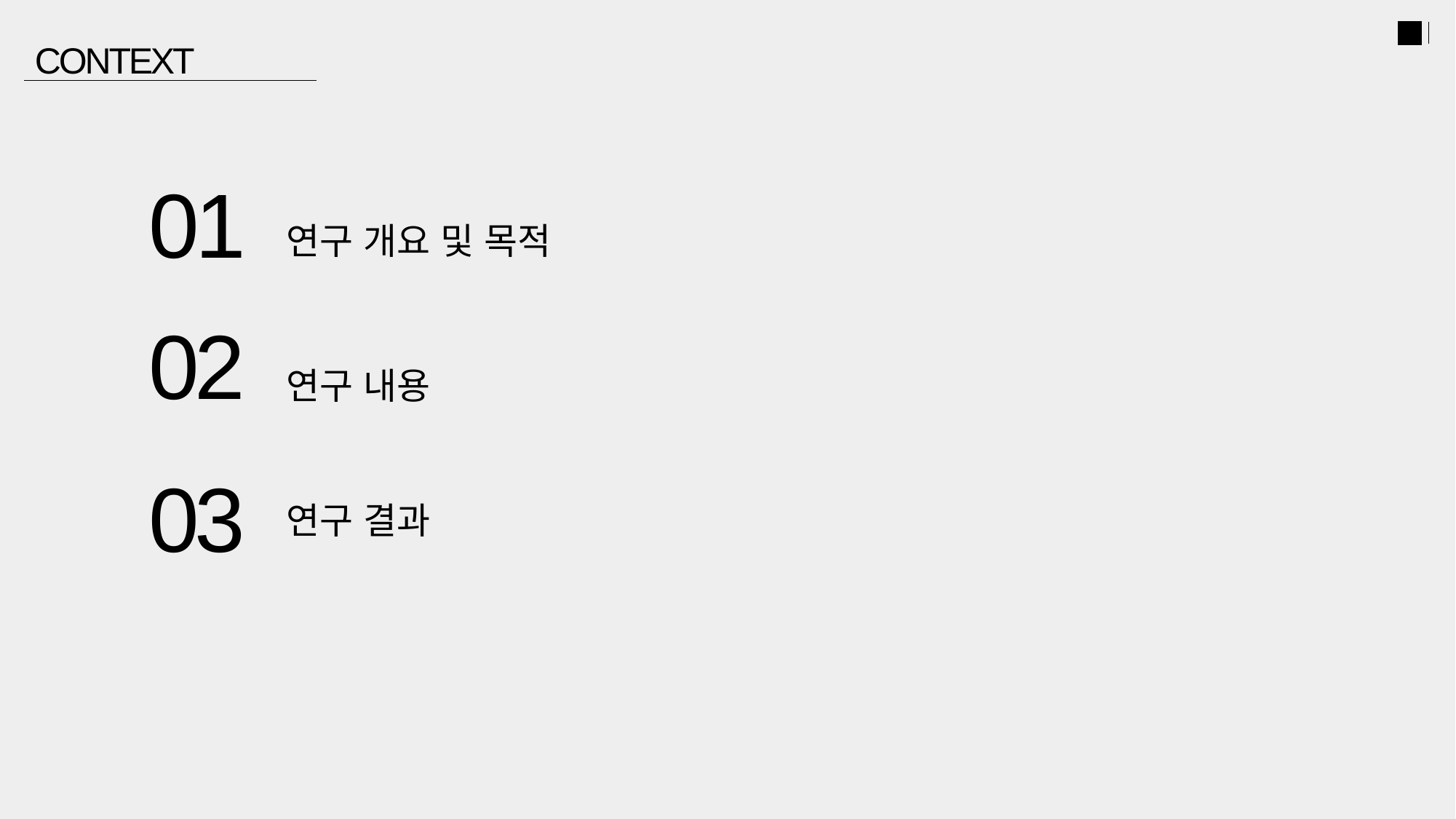

CONTEXT
01
연구 개요 및 목적
02
연구 내용
03
연구 결과